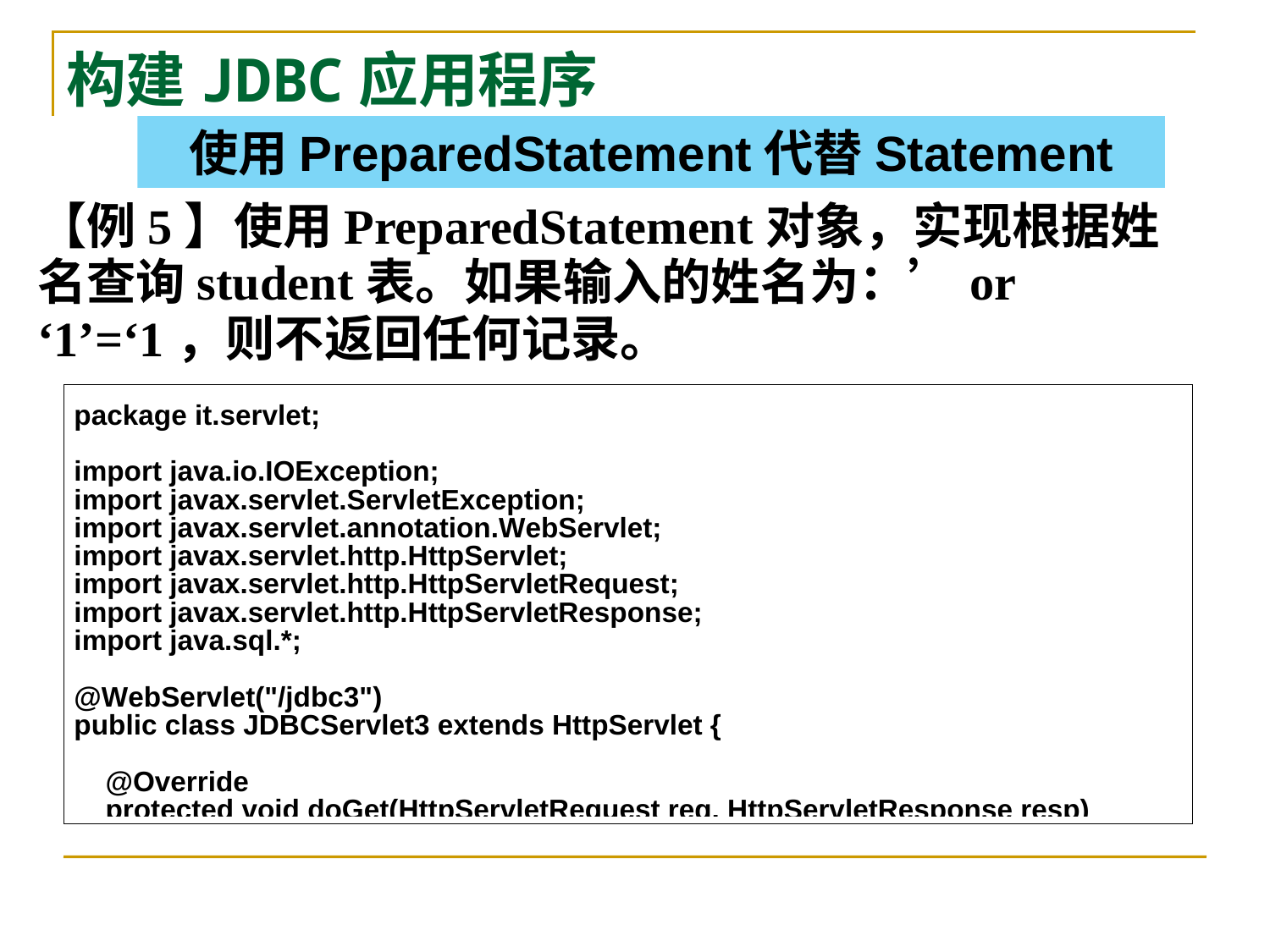

# 构建JDBC应用程序
使用PreparedStatement代替Statement

【例5】使用PreparedStatement对象，实现根据姓名查询student表。如果输入的姓名为：’or ‘1’=‘1，则不返回任何记录。